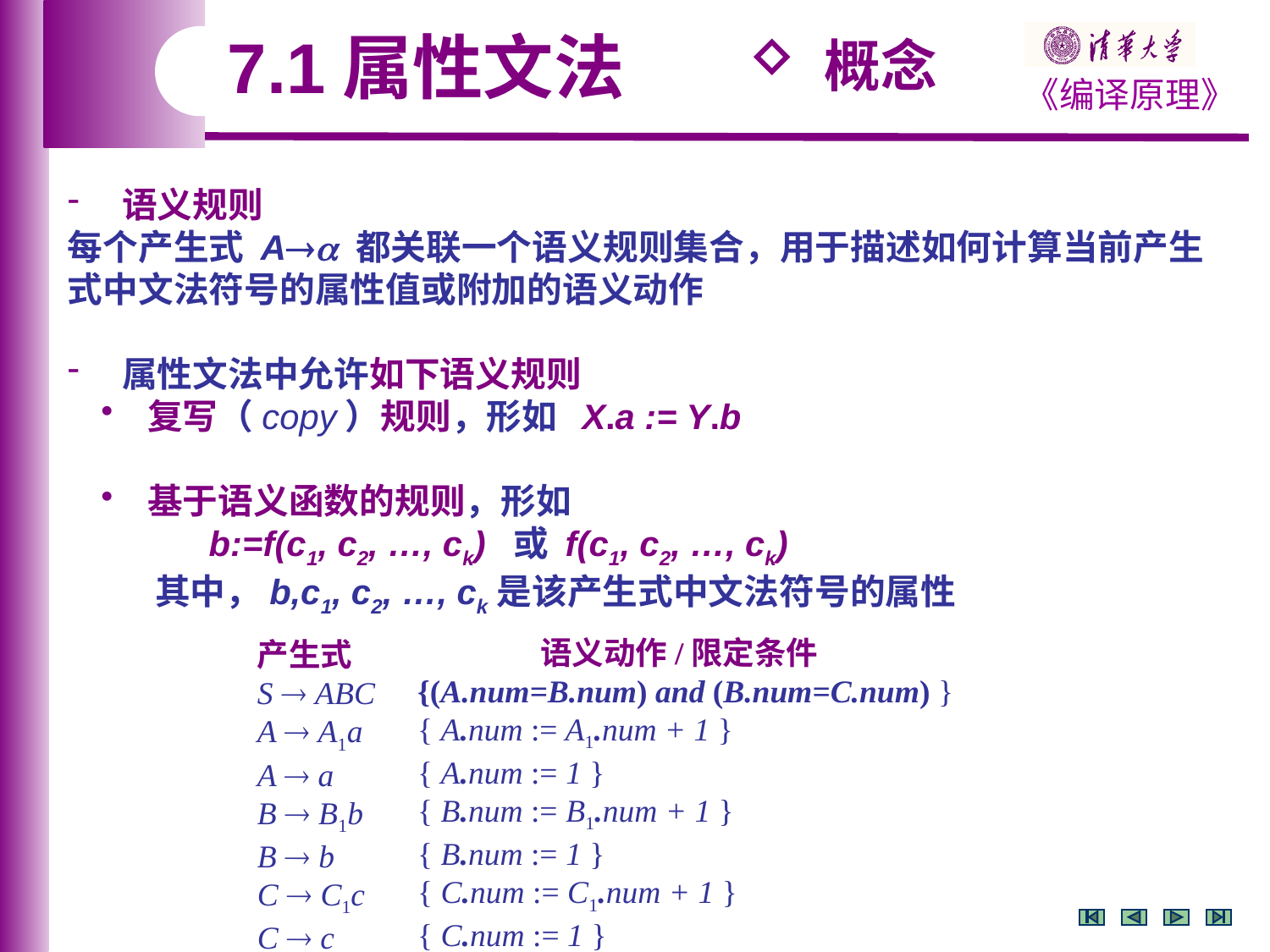

概念
7.1属性文法
  语义规则
每个产生式 A→α 都关联一个语义规则集合，用于描述如何计算当前产生式中文法符号的属性值或附加的语义动作

  属性文法中允许如下语义规则
 复写（copy）规则，形如  X.a := Y.b

 基于语义函数的规则，形如
        b:=f(c1, c2, …, ck)  或 f(c1, c2, …, ck)
  其中，b,c1, c2, …, ck是该产生式中文法符号的属性
                语义动作/限定条件
{(A.num=B.num) and (B.num=C.num) }
{ A.num := A1.num + 1 }
{ A.num := 1 }
{ B.num := B1.num + 1 }
{ B.num := 1 }
{ C.num := C1.num + 1 }
{ C.num := 1 }
产生式
S → ABC
A → A1a
A → a
B → B1b
B → b
C → C1c
C → c